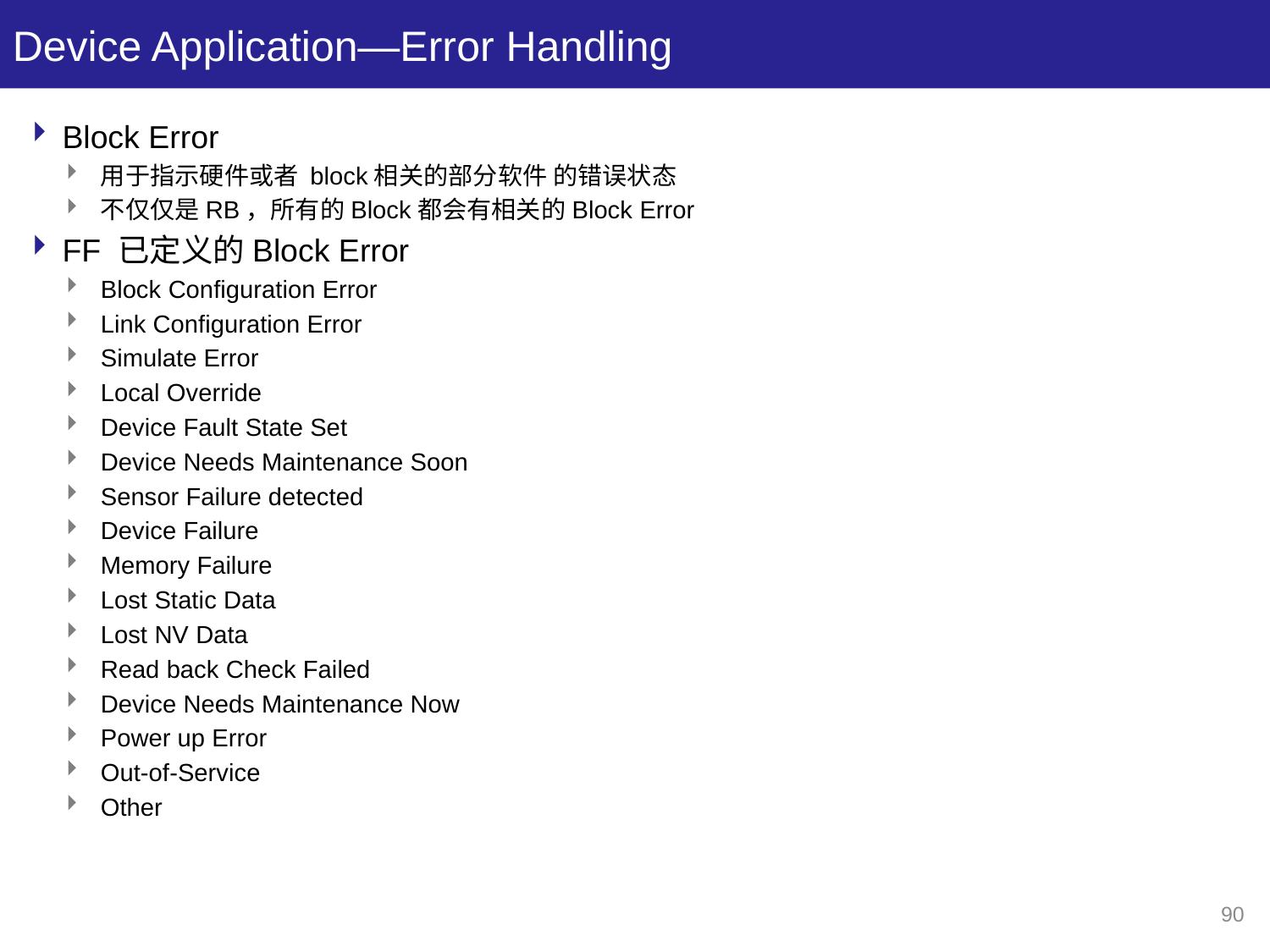

# Device Application—Error Handling
Block Error
用于指示硬件或者 block相关的部分软件 的错误状态
不仅仅是RB，所有的Block都会有相关的Block Error
FF 已定义的Block Error
Block Configuration Error
Link Configuration Error
Simulate Error
Local Override
Device Fault State Set
Device Needs Maintenance Soon
Sensor Failure detected
Device Failure
Memory Failure
Lost Static Data
Lost NV Data
Read back Check Failed
Device Needs Maintenance Now
Power up Error
Out-of-Service
Other

90